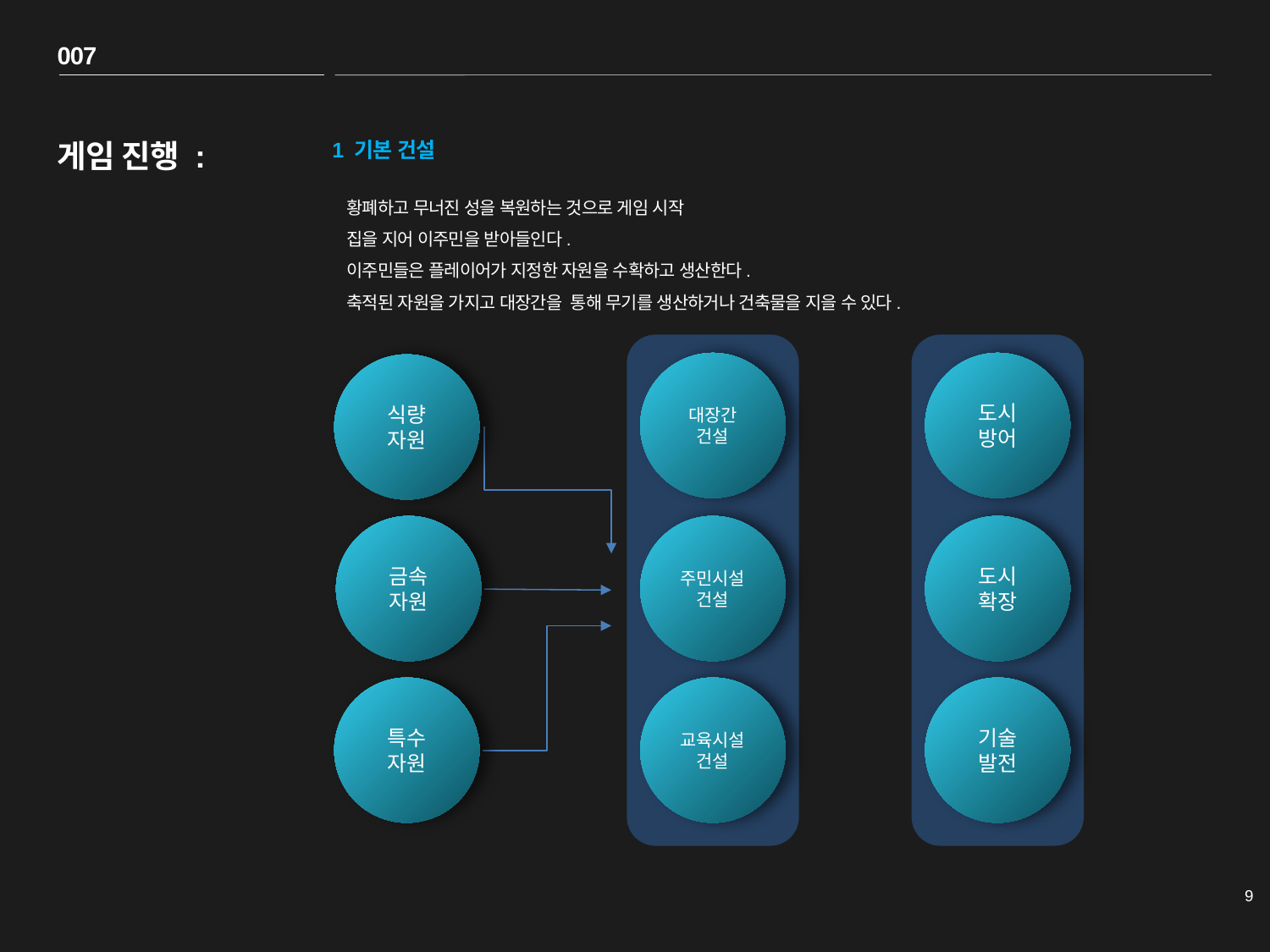

007
# 게임 진행 :
1 기본 건설
황폐하고 무너진 성을 복원하는 것으로 게임 시작
집을 지어 이주민을 받아들인다.
이주민들은 플레이어가 지정한 자원을 수확하고 생산한다.
축적된 자원을 가지고 대장간을  통해 무기를 생산하거나 건축물을 지을 수 있다.

대장간
건설
도시
방어
식량
자원
금속
자원
주민시설건설
도시
확장
특수
자원
교육시설건설
기술
발전
9